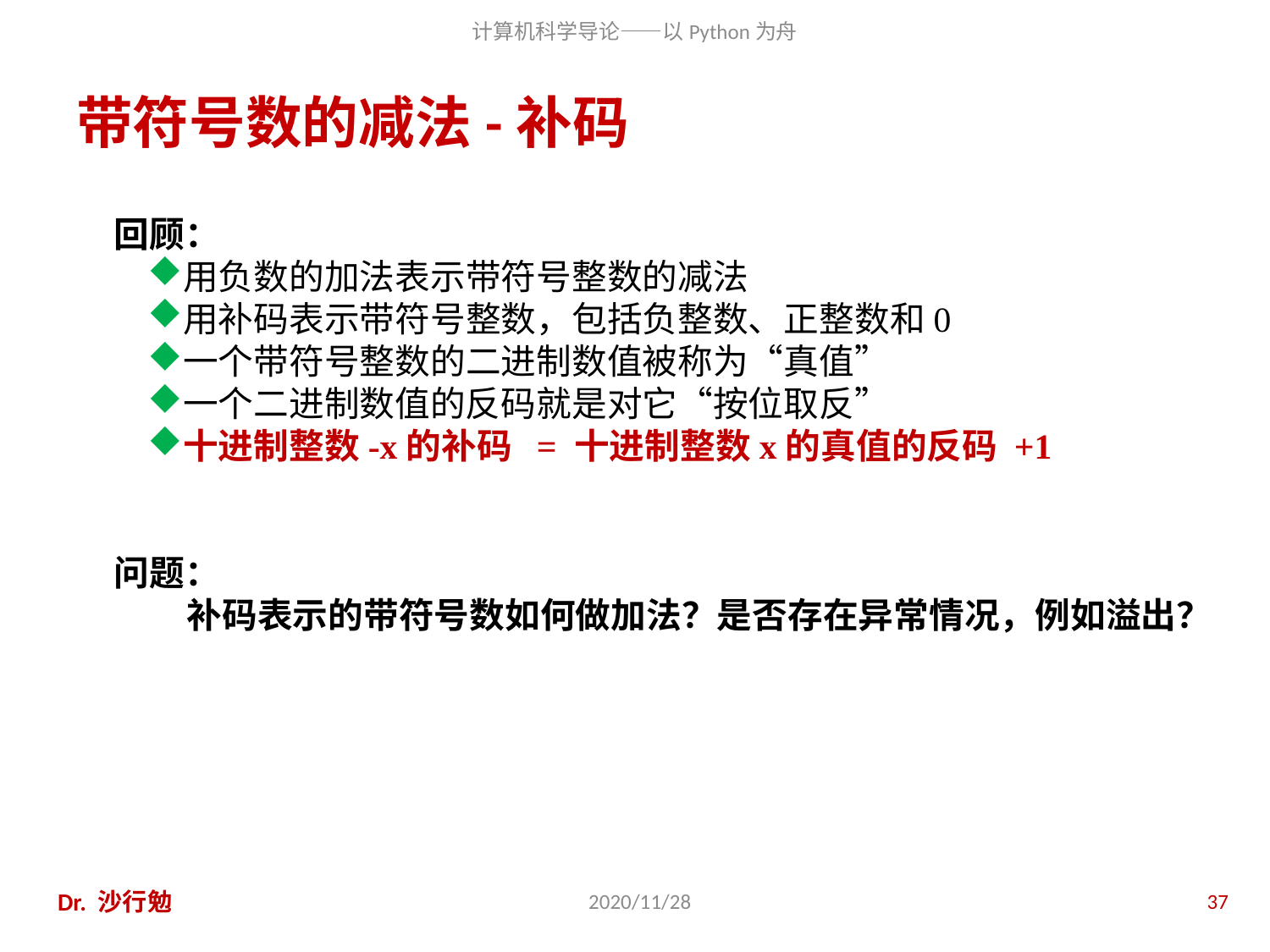

# 带符号数的减法-补码

回顾：
用负数的加法表示带符号整数的减法
用补码表示带符号整数，包括负整数、正整数和0
一个带符号整数的二进制数值被称为“真值”
一个二进制数值的反码就是对它“按位取反”
十进制整数-x的补码  = 十进制整数x的真值的反码 +1

问题：
        补码表示的带符号数如何做加法？是否存在异常情况，例如溢出？

Dr. 沙行勉
2020/11/28
37